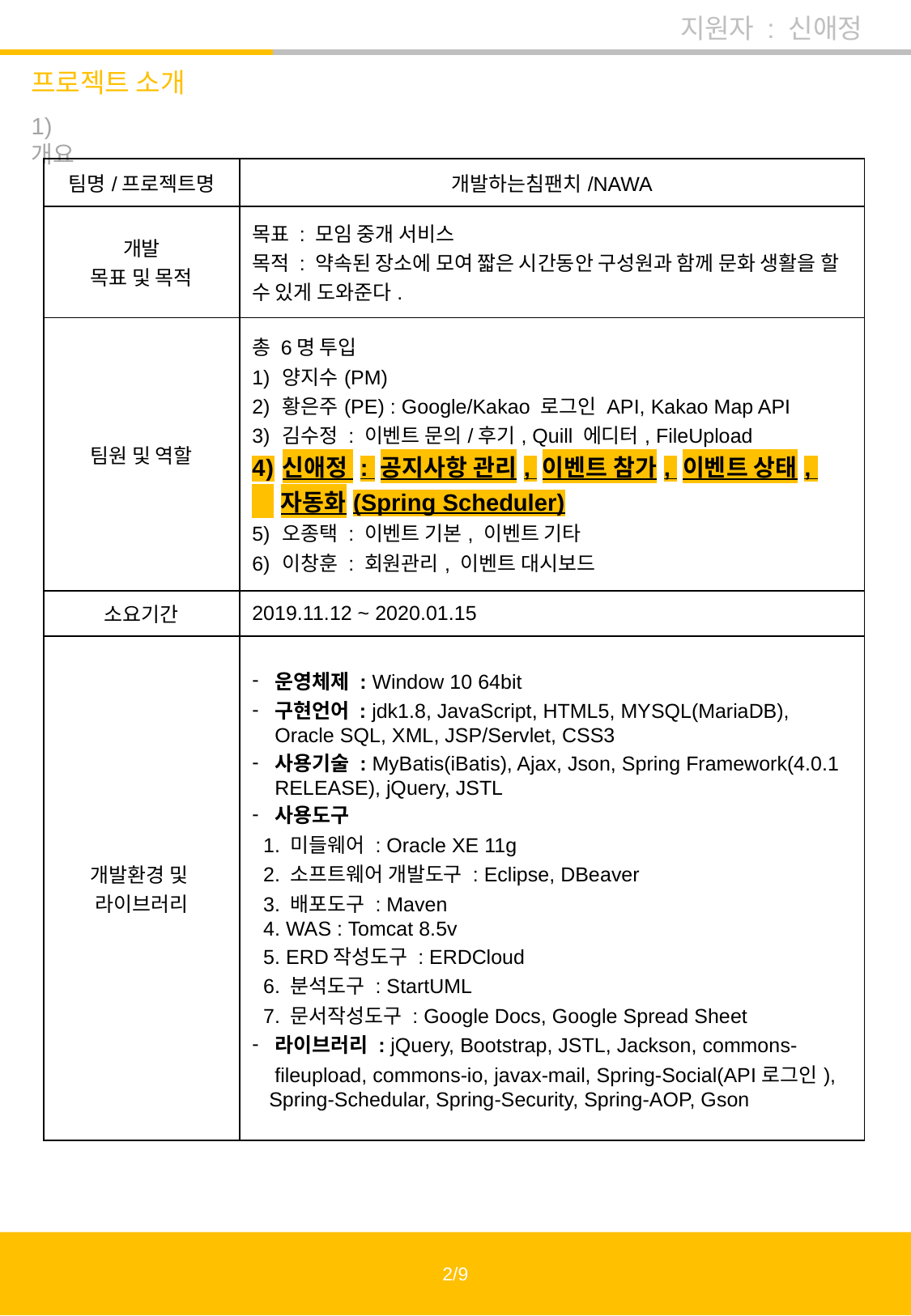

지원자 : 신애정
프로젝트 소개
1)개요
| 팀명/프로젝트명 | 개발하는침팬치/NAWA |
| --- | --- |
| 개발 목표 및 목적 | 목표 : 모임 중개 서비스 목적 : 약속된 장소에 모여 짧은 시간동안 구성원과 함께 문화 생활을 할 수 있게 도와준다. |
| 팀원 및 역할 | 총 6명 투입 양지수(PM) 황은주(PE) : Google/Kakao 로그인 API, Kakao Map API 김수정 : 이벤트 문의/후기, Quill 에디터, FileUpload 신애정 : 공지사항 관리, 이벤트 참가, 이벤트 상태, 자동화(Spring Scheduler) 오종택 : 이벤트 기본, 이벤트 기타 이창훈 : 회원관리, 이벤트 대시보드 |
| 소요기간 | 2019.11.12 ~ 2020.01.15 |
| 개발환경 및 라이브러리 | 운영체제 : Window 10 64bit 구현언어 : jdk1.8, JavaScript, HTML5, MYSQL(MariaDB), Oracle SQL, XML, JSP/Servlet, CSS3 사용기술 : MyBatis(iBatis), Ajax, Json, Spring Framework(4.0.1 RELEASE), jQuery, JSTL 사용도구 1. 미들웨어 : Oracle XE 11g 2. 소프트웨어 개발도구 : Eclipse, DBeaver 3. 배포도구 : Maven 4. WAS : Tomcat 8.5v 5. ERD작성도구 : ERDCloud 6. 분석도구 : StartUML 7. 문서작성도구 : Google Docs, Google Spread Sheet 라이브러리 : jQuery, Bootstrap, JSTL, Jackson, commons-fileupload, commons-io, javax-mail, Spring-Social(API로그인), Spring-Schedular, Spring-Security, Spring-AOP, Gson |
2/9